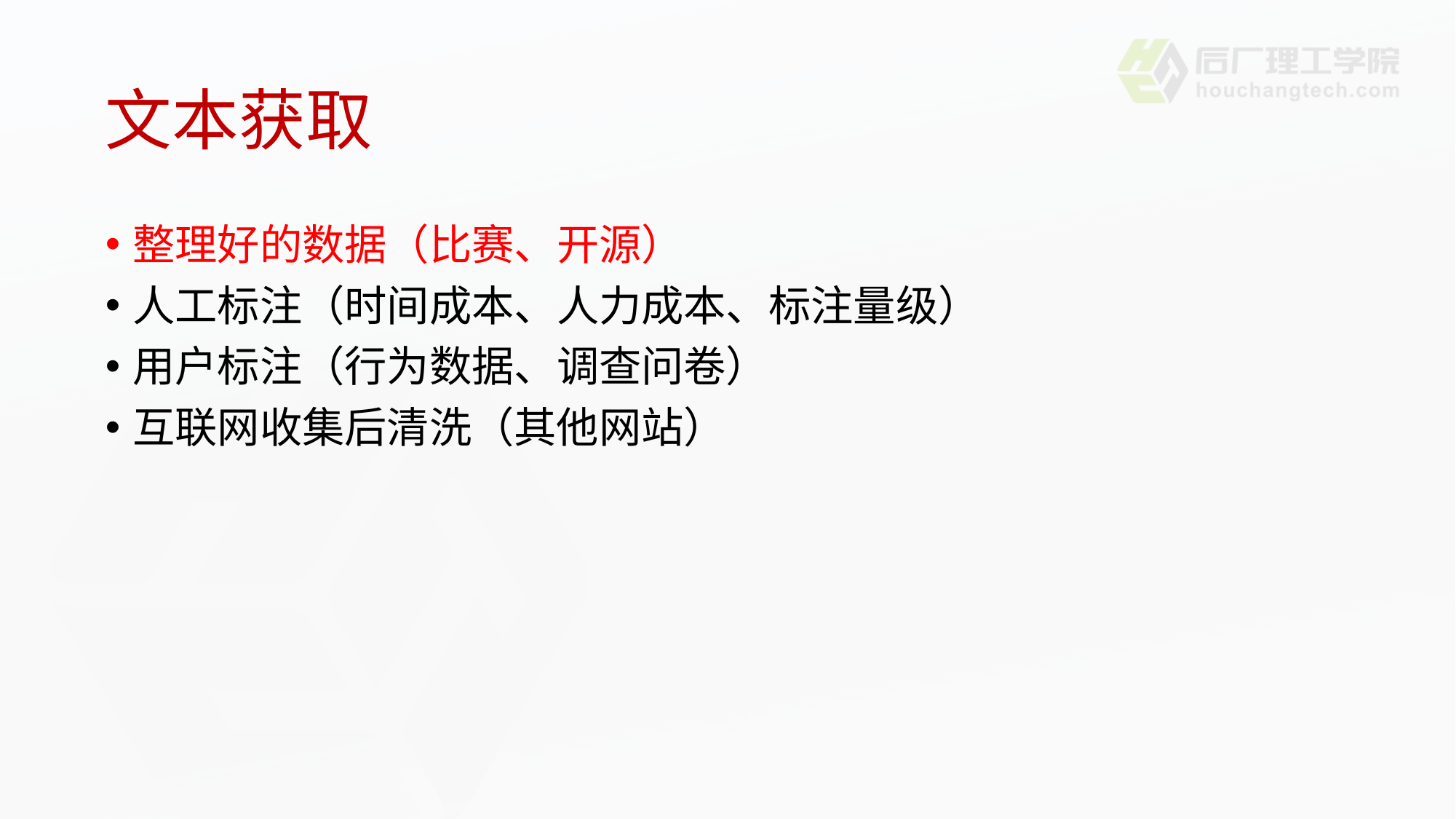

# 文本获取
整理好的数据（比赛、开源）
人工标注（时间成本、人力成本、标注量级）
用户标注（行为数据、调查问卷）
互联网收集后清洗（其他网站）